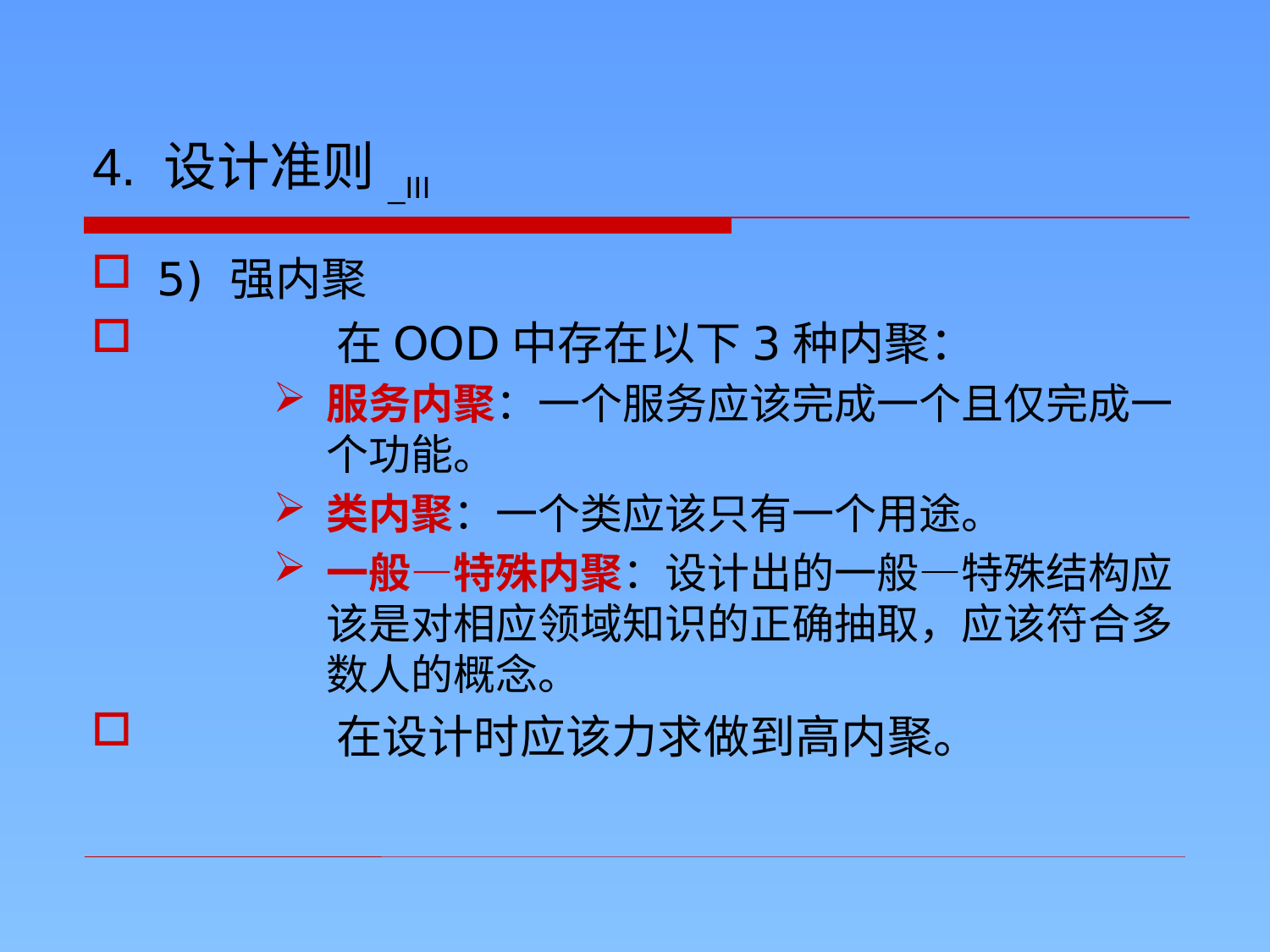

4. 设计准则_III
5) 强内聚
	    在OOD中存在以下3种内聚：
服务内聚：一个服务应该完成一个且仅完成一个功能。
类内聚：一个类应该只有一个用途。
一般—特殊内聚：设计出的一般—特殊结构应该是对相应领域知识的正确抽取，应该符合多数人的概念。
	    在设计时应该力求做到高内聚。